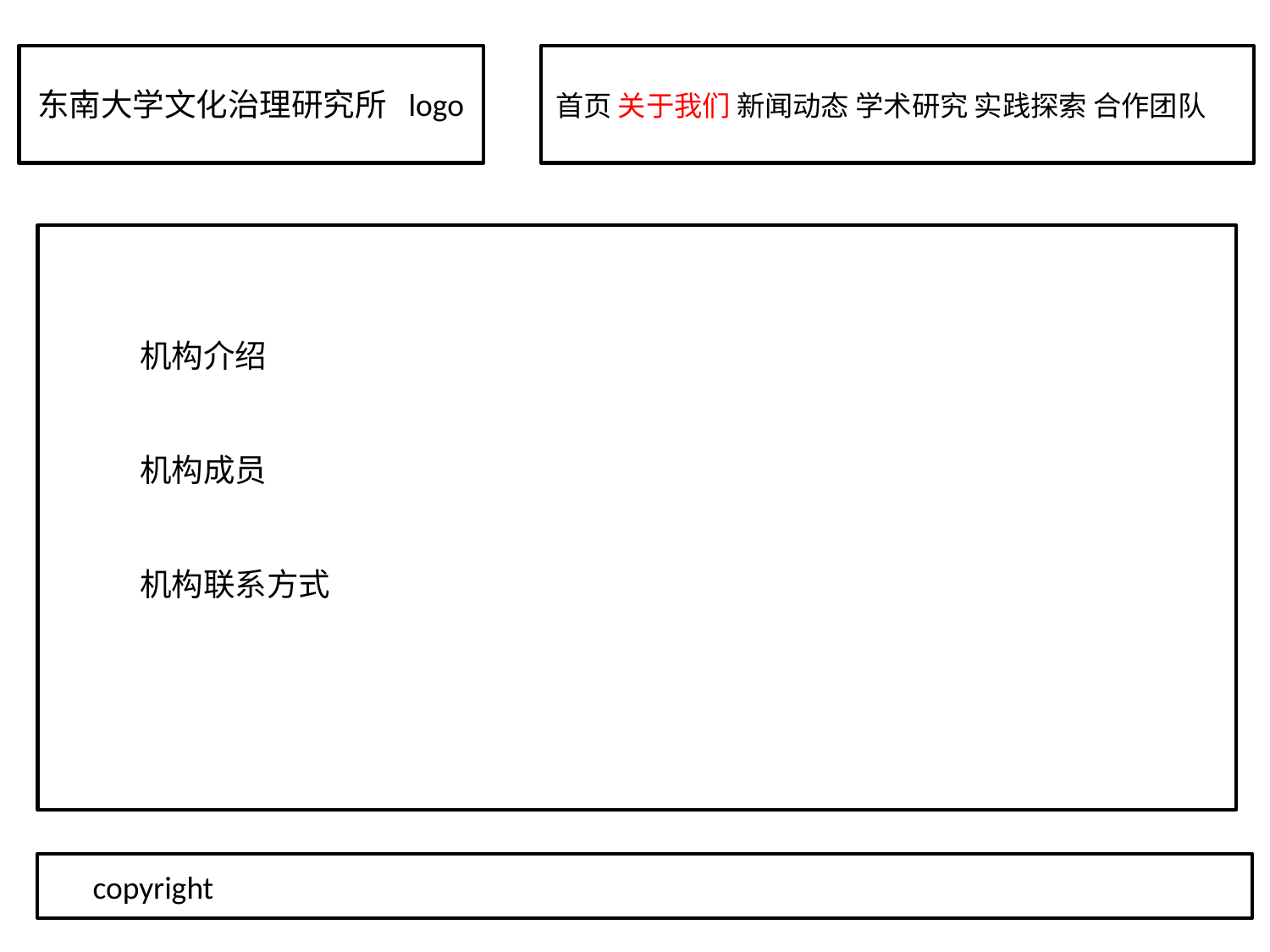

东南大学文化治理研究所  logo
首页 关于我们 新闻动态 学术研究 实践探索 合作团队

机构介绍

机构成员

机构联系方式

copyright